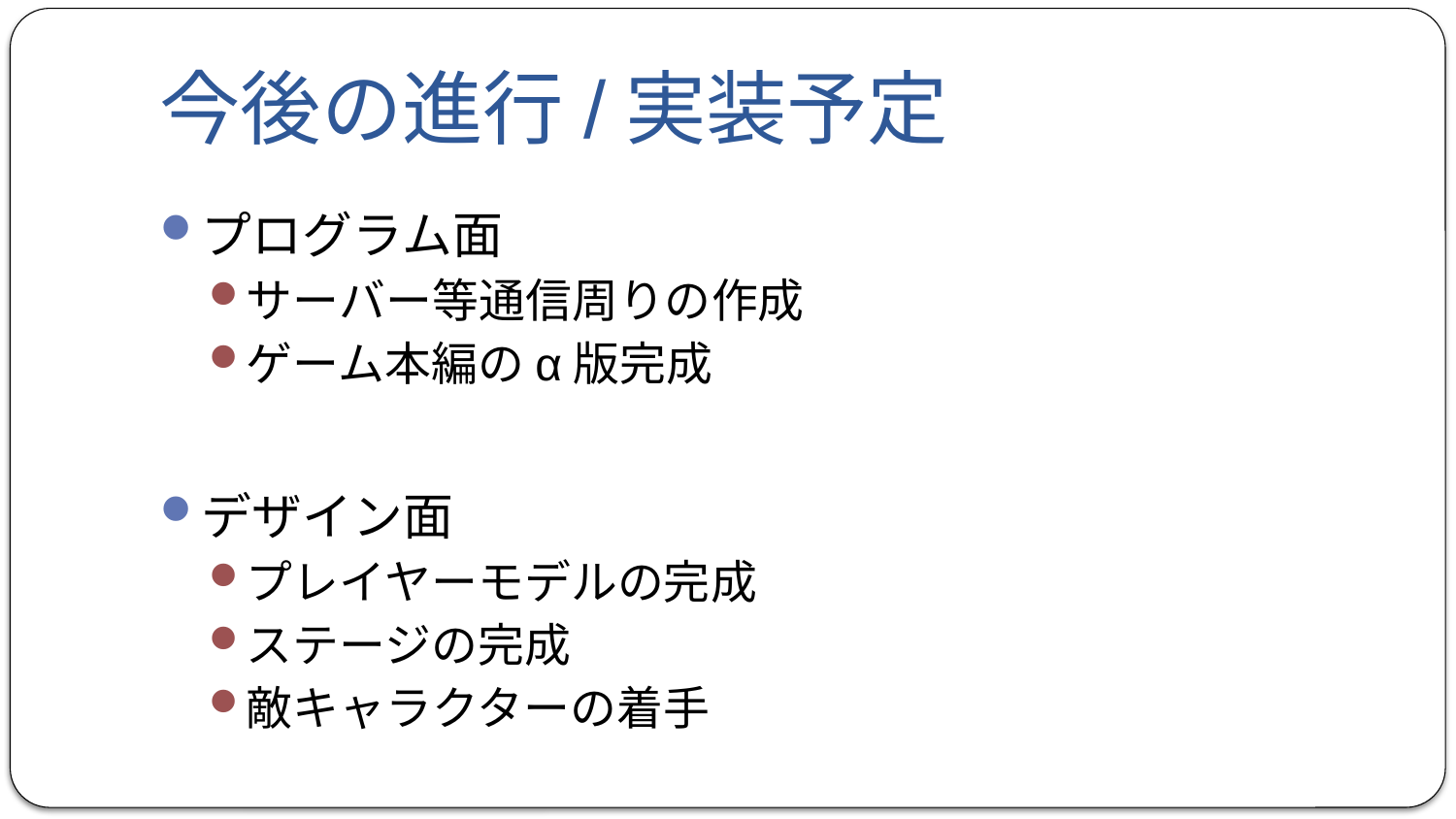

# 今後の進行/実装予定
プログラム面
サーバー等通信周りの作成
ゲーム本編のα版完成

デザイン面
プレイヤーモデルの完成
ステージの完成
敵キャラクターの着手